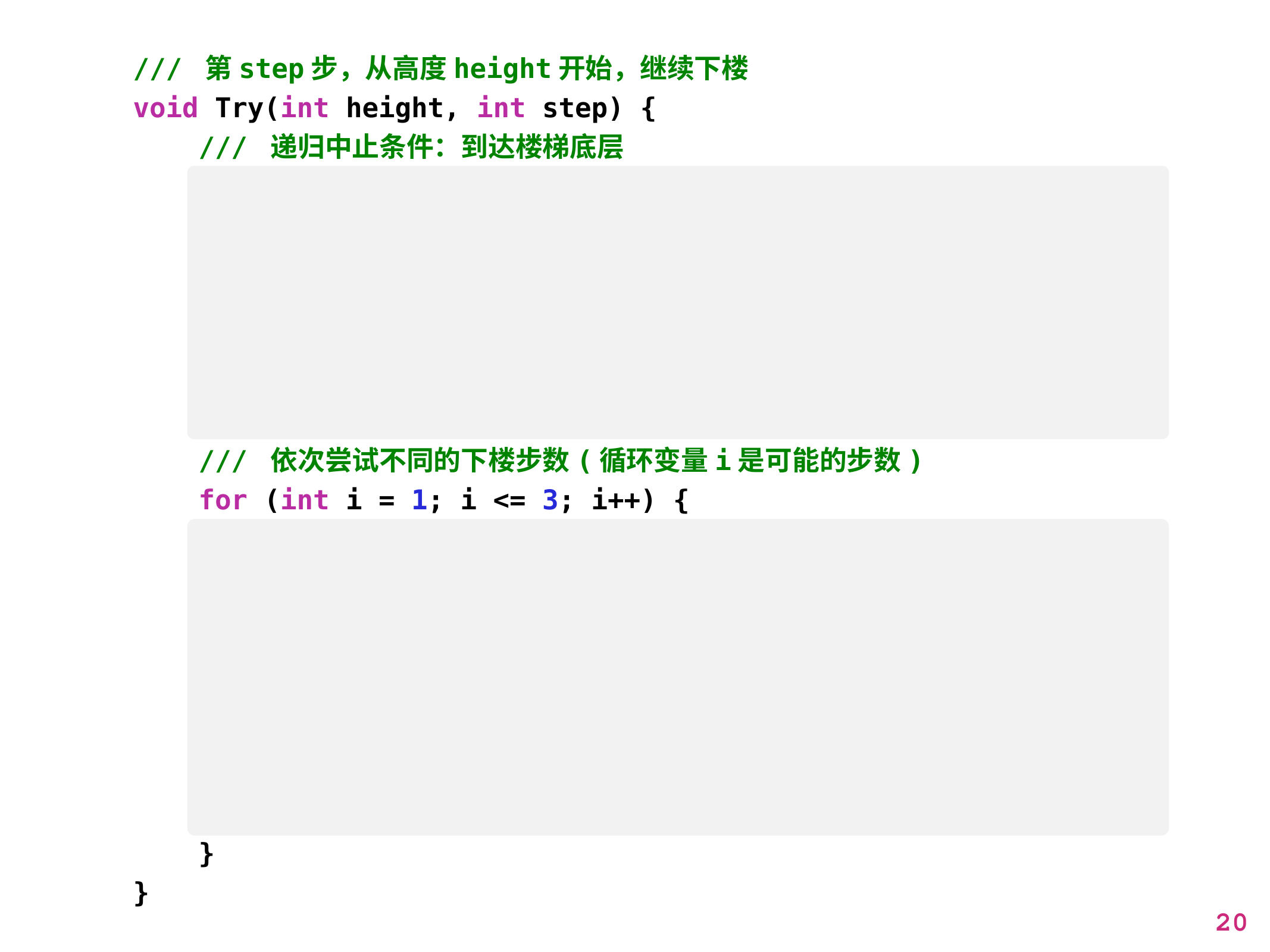

/// 第step步，从高度height开始，继续下楼
void Try(int height, int step) {
    /// 递归中止条件：到达楼梯底层
    if (height == 0) {
        num ++;
        cout << num << ": ";
        for (int i = 0; i < step; i++) cout << path[i] << ' ';
        cout << endl;
        return;
    }
    /// 依次尝试不同的下楼步数(循环变量i是可能的步数)
    for (int i = 1; i <= 3; i++) {
        /// 1. 计算新高度
        int new_height = height - i;
        /// 2. 高度是否可行？
        if (new_height < 0) break; /// 这里能用continue吗?
        /// 3. 记录当前步数
        path[step] = i;
        /// 4. 继续向目标前进
        Try(new_height, step+1);
    }
}

20